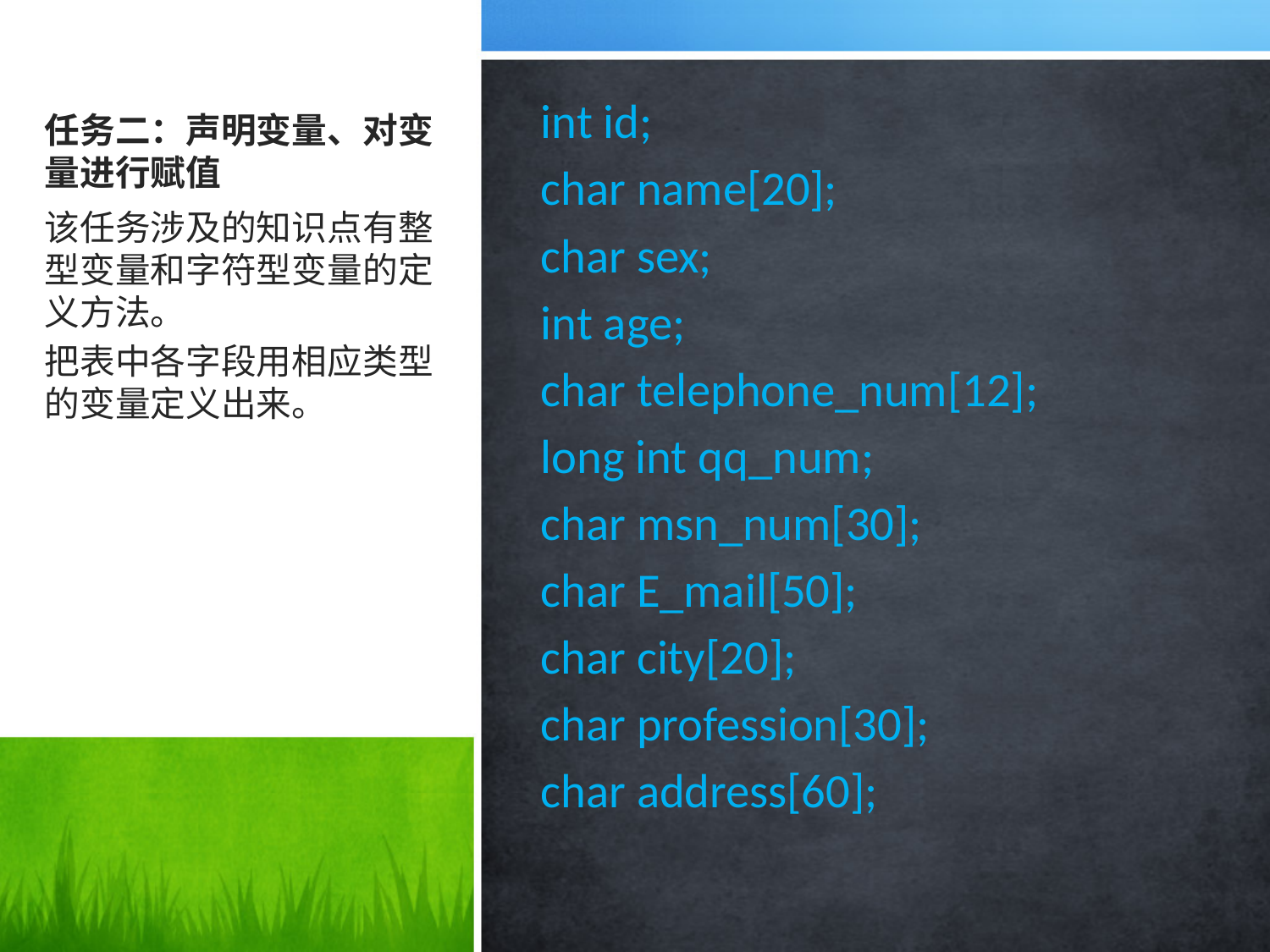

# 任务二：声明变量、对变量进行赋值
int id;
char name[20];
char sex;
int age;
char telephone_num[12];
long int qq_num;
char msn_num[30];
char E_mail[50];
char city[20];
char profession[30];
char address[60];

该任务涉及的知识点有整型变量和字符型变量的定义方法。
把表中各字段用相应类型的变量定义出来。